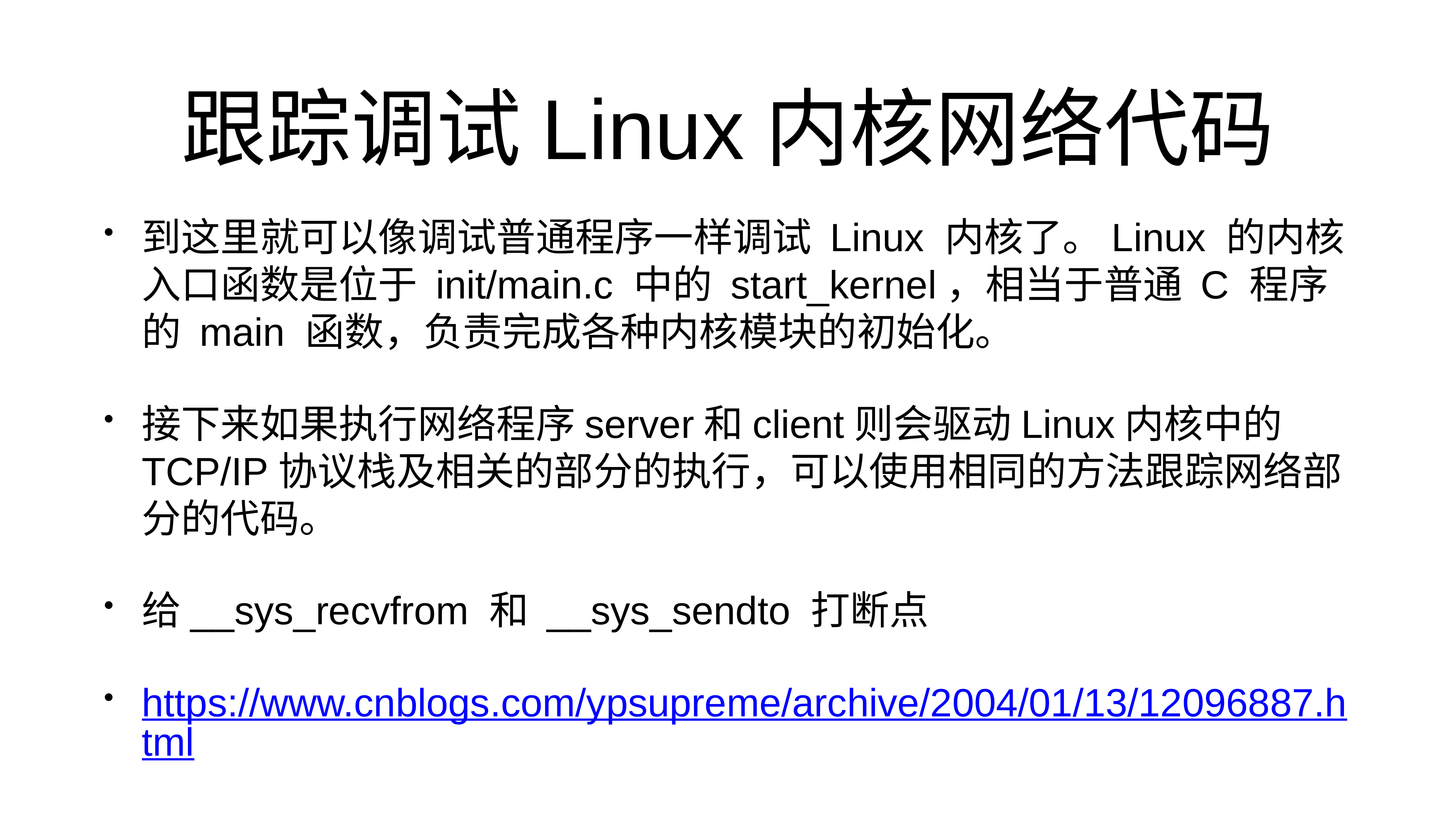

# 跟踪调试Linux内核网络代码
到这里就可以像调试普通程序一样调试 Linux 内核了。Linux 的内核入口函数是位于 init/main.c 中的 start_kernel，相当于普通 C 程序的 main 函数，负责完成各种内核模块的初始化。
接下来如果执行网络程序server和client则会驱动Linux内核中的TCP/IP协议栈及相关的部分的执行，可以使用相同的方法跟踪网络部分的代码。
给__sys_recvfrom 和 __sys_sendto 打断点
https://www.cnblogs.com/ypsupreme/archive/2004/01/13/12096887.html